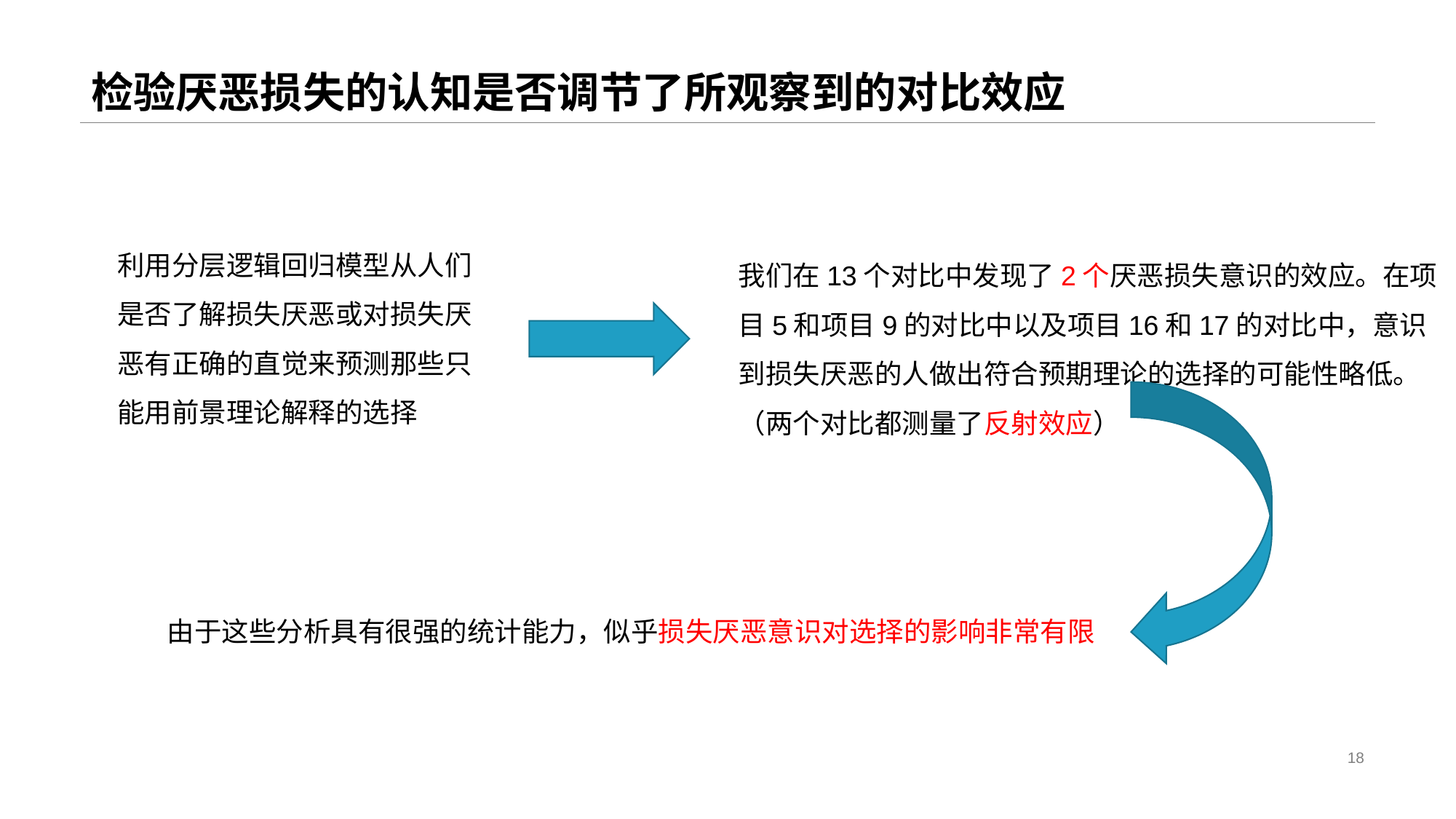

# 检验厌恶损失的认知是否调节了所观察到的对比效应
利用分层逻辑回归模型从人们是否了解损失厌恶或对损失厌恶有正确的直觉来预测那些只能用前景理论解释的选择

我们在13个对比中发现了2个厌恶损失意识的效应。在项目5和项目9的对比中以及项目16和17的对比中，意识到损失厌恶的人做出符合预期理论的选择的可能性略低。（两个对比都测量了反射效应）

由于这些分析具有很强的统计能力，似乎损失厌恶意识对选择的影响非常有限
18